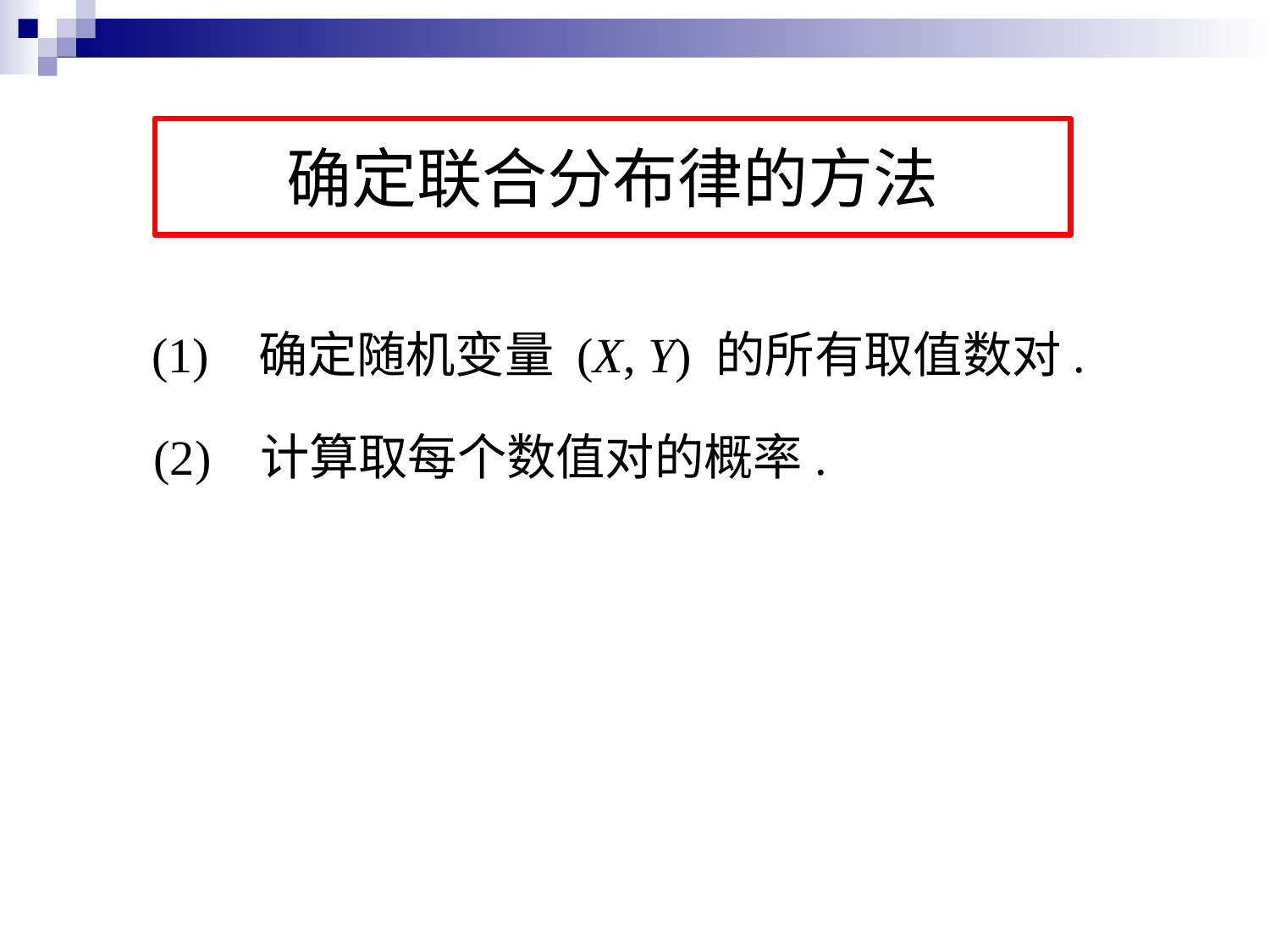

确定联合分布律的方法
 (1)   确定随机变量 (X, Y) 的所有取值数对.
 (2)   计算取每个数值对的概率.